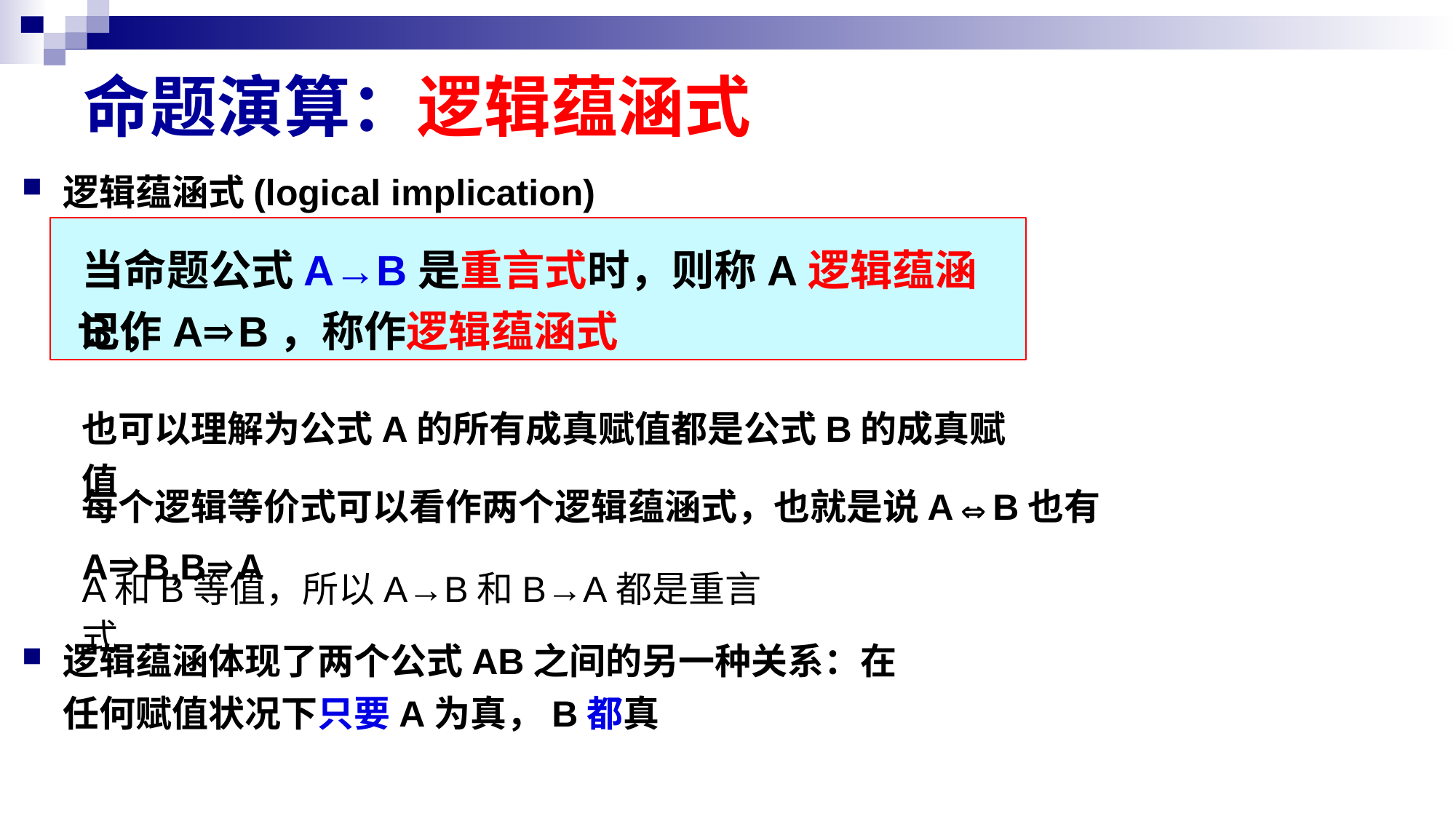

# 命题演算：逻辑蕴涵式
逻辑蕴涵式(logical implication)

当命题公式A→B是重言式时，则称A逻辑蕴涵B，
记作A⇒B，称作逻辑蕴涵式
也可以理解为公式A的所有成真赋值都是公式B的成真赋值
每个逻辑等价式可以看作两个逻辑蕴涵式，也就是说A ⇔ B也有A⇒B,B⇒A
A和B等值，所以A→B和B→A都是重言式
逻辑蕴涵体现了两个公式AB之间的另一种关系：在任何赋值状况下只要A为真，B都真